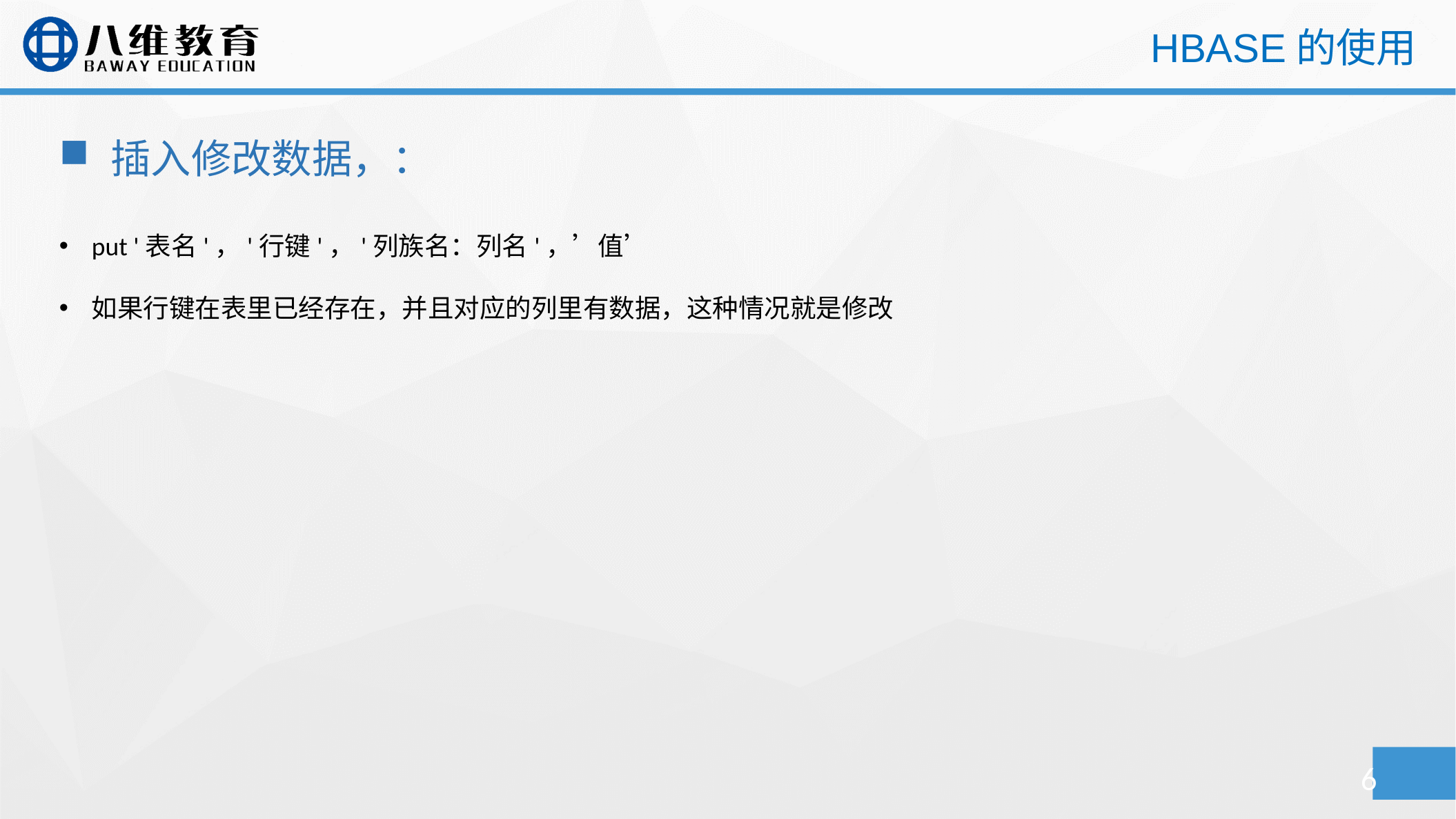

HBASE的使用
插入修改数据，：

put '表名'，'行键'，'列族名：列名'，’值’

如果行键在表里已经存在，并且对应的列里有数据，这种情况就是修改